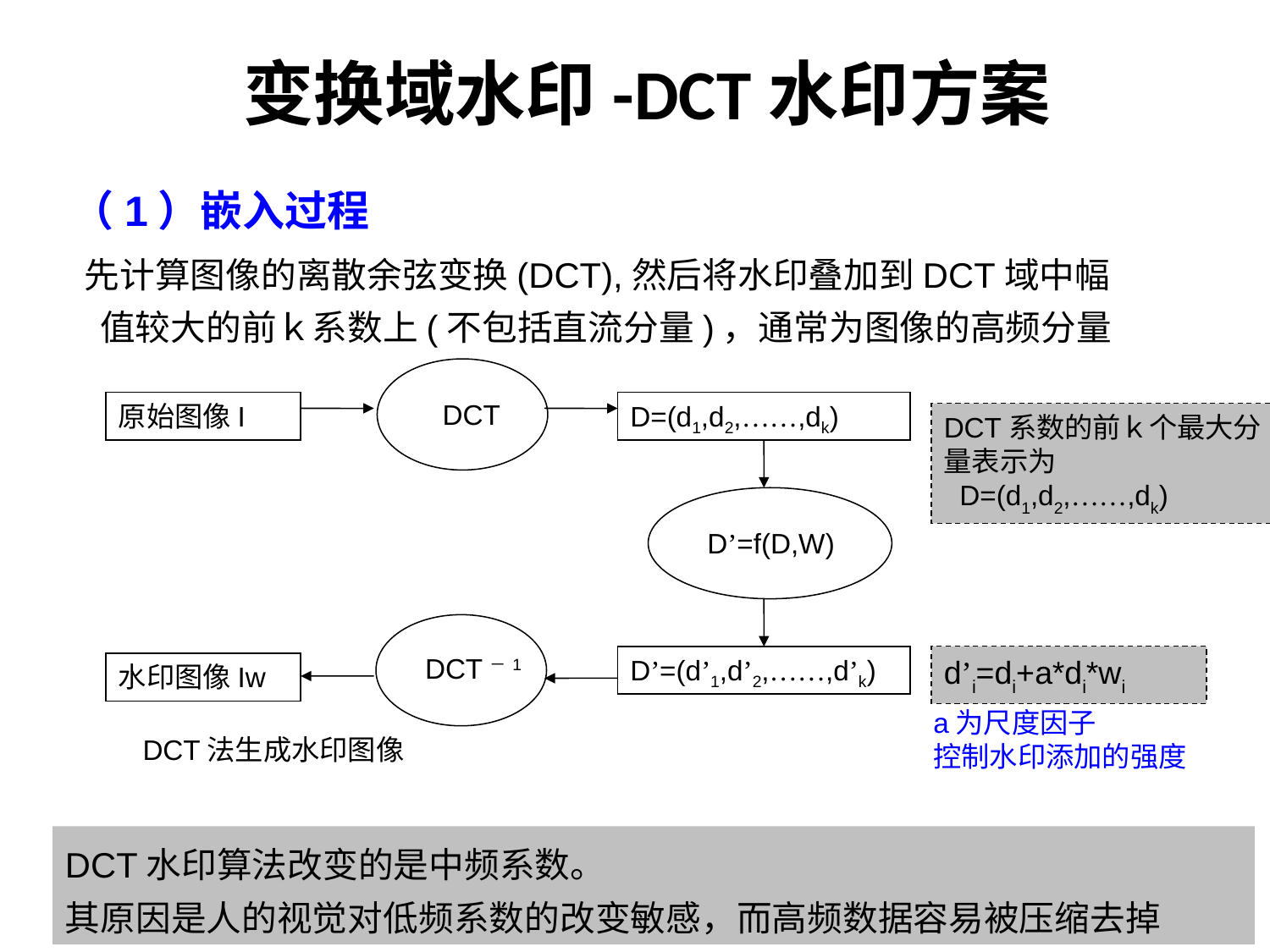

# 变换域水印-DCT水印方案
 （1）嵌入过程
   先计算图像的离散余弦变换(DCT),然后将水印叠加到DCT域中幅值较大的前ｋ系数上(不包括直流分量)，通常为图像的高频分量

DCT
原始图像I
D=(d1,d2,……,dk)

D’=f(D,W)

DCT－1
D’=(d’1,d’2,……,d’k)
水印图像Iw

DCT法生成水印图像
DCT系数的前ｋ个最大分量表示为
  D=(d1,d2,……,dk)
d’i=di+a*di*wi
a为尺度因子
控制水印添加的强度
DCT水印算法改变的是中频系数。
其原因是人的视觉对低频系数的改变敏感，而高频数据容易被压缩去掉